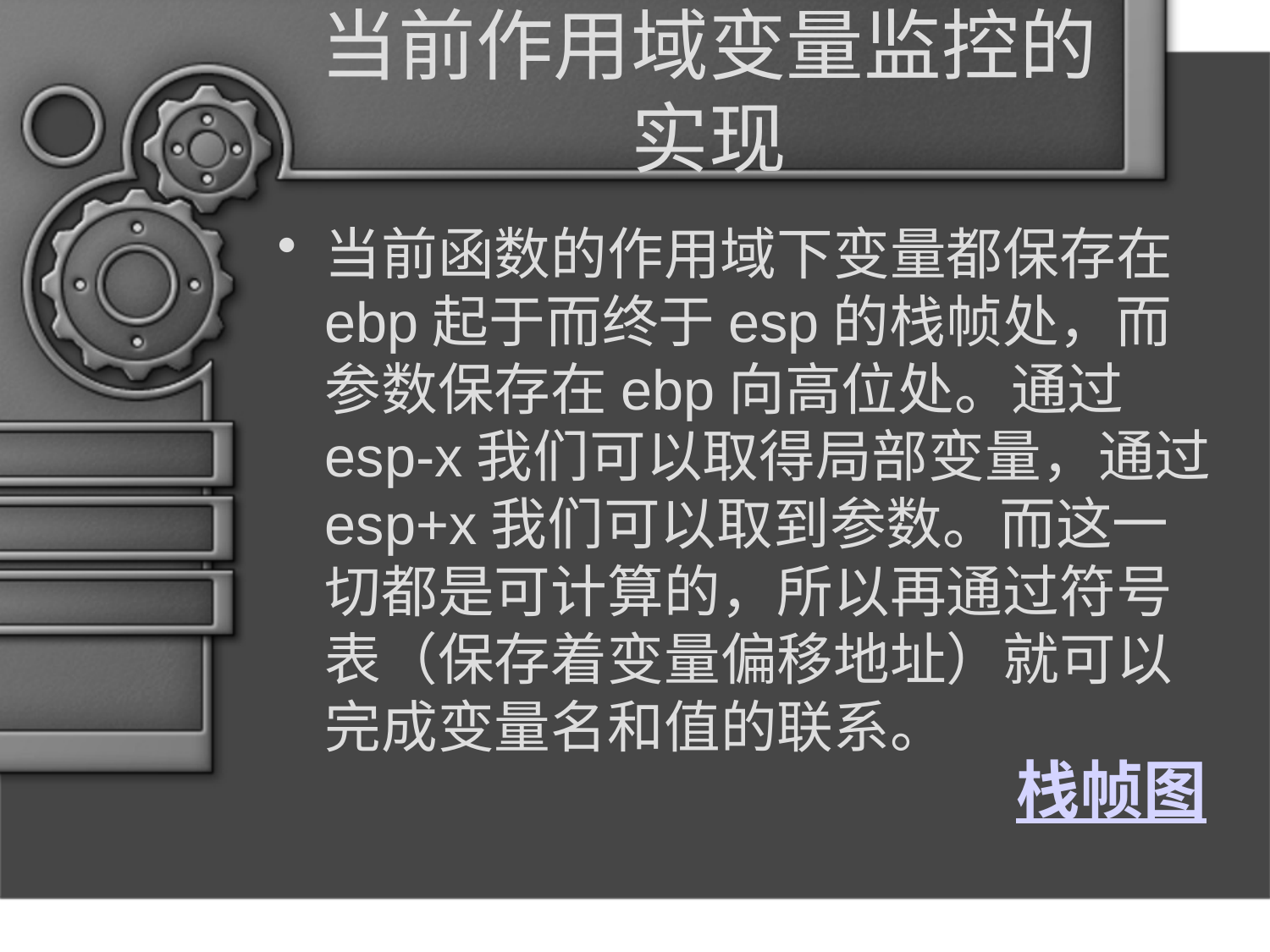

# 当前作用域变量监控的实现
当前函数的作用域下变量都保存在ebp起于而终于esp的栈帧处，而参数保存在ebp向高位处。通过esp-x我们可以取得局部变量，通过esp+x我们可以取到参数。而这一切都是可计算的，所以再通过符号表（保存着变量偏移地址）就可以完成变量名和值的联系。
栈帧图